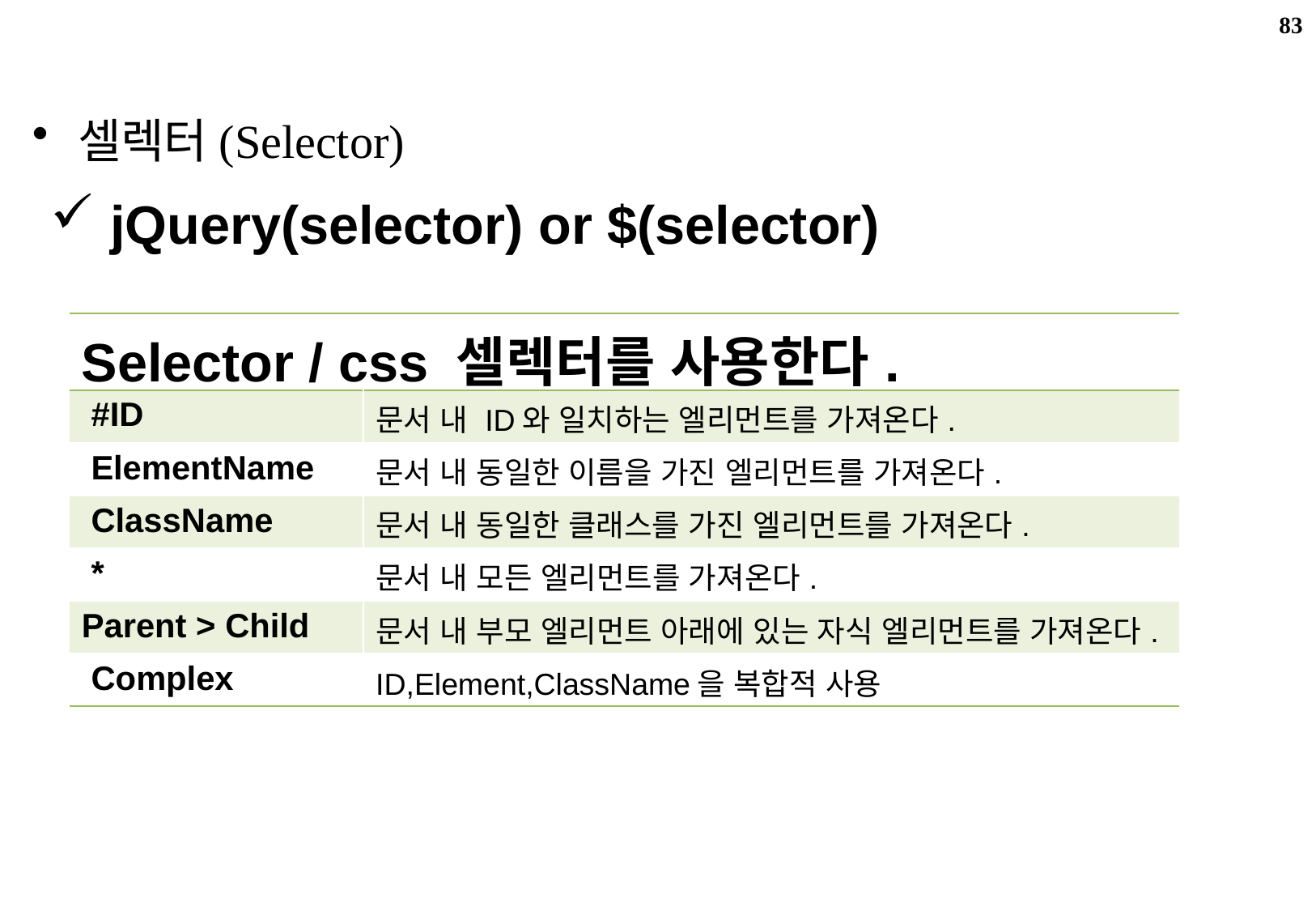

83
JQuery
셀렉터(Selector)

 jQuery(selector) or $(selector)
| Selector / css 셀렉터를 사용한다. |  |
| --- | --- |
| #ID | 문서 내 ID와 일치하는 엘리먼트를 가져온다. |
| ElementName | 문서 내 동일한 이름을 가진 엘리먼트를 가져온다. |
| ClassName | 문서 내 동일한 클래스를 가진 엘리먼트를 가져온다. |
| \* | 문서 내 모든 엘리먼트를 가져온다. |
| Parent > Child | 문서 내 부모 엘리먼트 아래에 있는 자식 엘리먼트를 가져온다. |
| Complex | ID,Element,ClassName을 복합적 사용 |